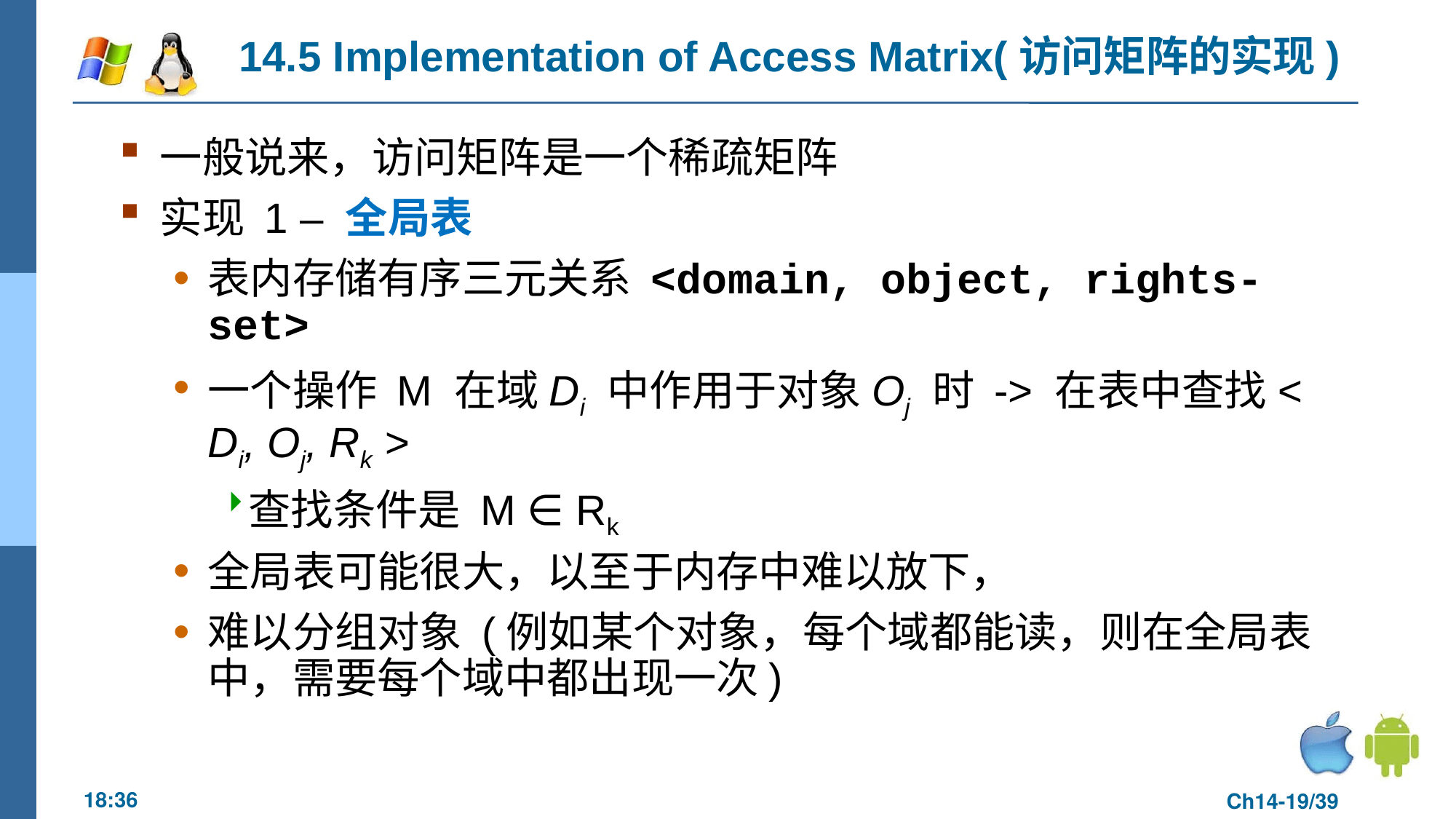

# 14.5 Implementation of Access Matrix(访问矩阵的实现)
一般说来，访问矩阵是一个稀疏矩阵
实现 1 – 全局表
表内存储有序三元关系 <domain, object, rights-set>
一个操作 M 在域Di 中作用于对象Oj 时 -> 在表中查找< Di, Oj, Rk >
查找条件是 M ∈ Rk
全局表可能很大，以至于内存中难以放下，
难以分组对象 (例如某个对象，每个域都能读，则在全局表中，需要每个域中都出现一次)